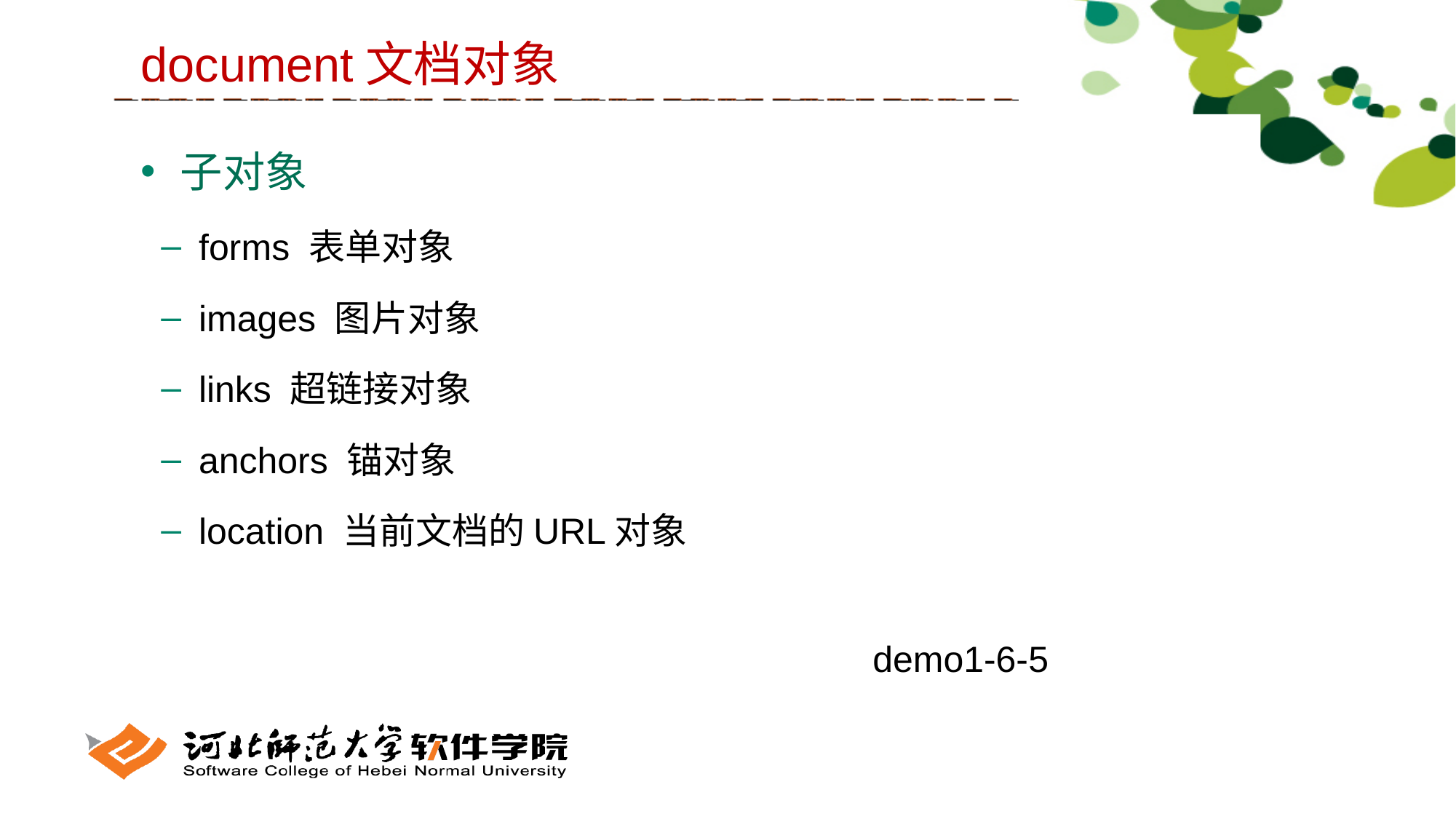

document文档对象
 子对象
 forms 表单对象
 images 图片对象
 links 超链接对象
 anchors 锚对象
 location 当前文档的URL对象

demo1-6-5